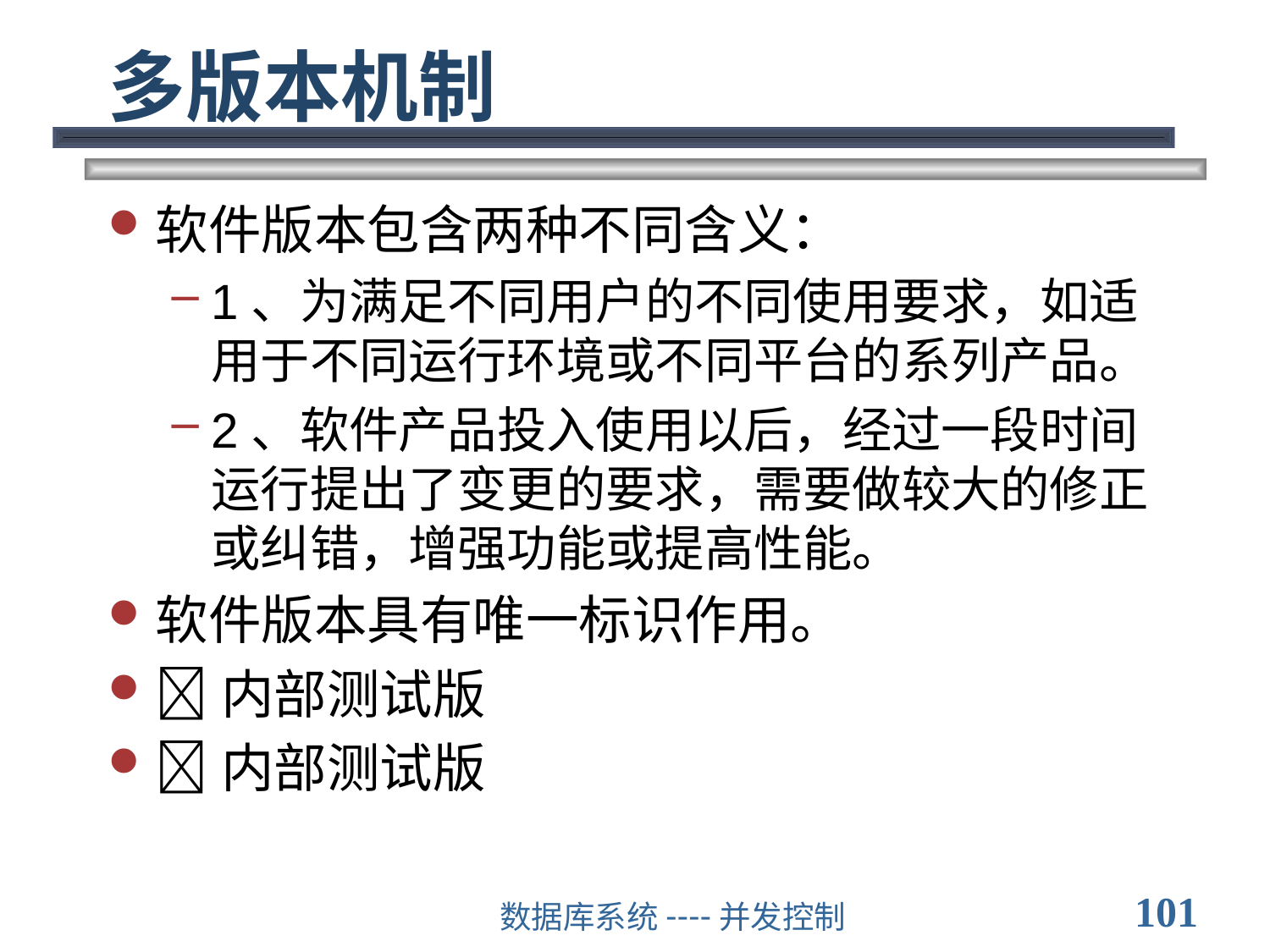

# 多版本机制
软件版本包含两种不同含义：
1、为满足不同用户的不同使用要求，如适用于不同运行环境或不同平台的系列产品。
2、软件产品投入使用以后，经过一段时间运行提出了变更的要求，需要做较大的修正或纠错，增强功能或提高性能。
软件版本具有唯一标识作用。
α内部测试版
β内部测试版
101
数据库系统----并发控制